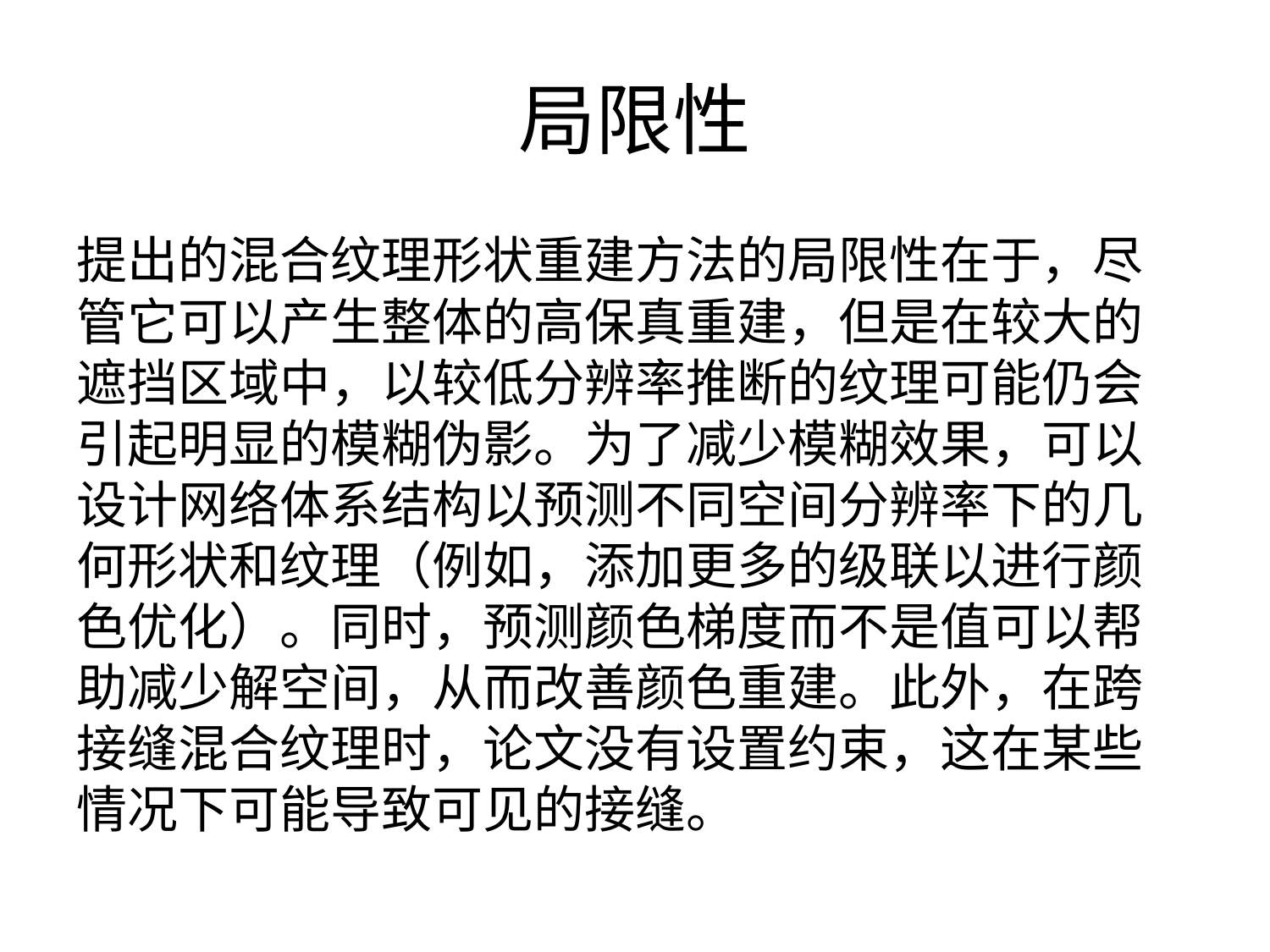

# 局限性
提出的混合纹理形状重建方法的局限性在于，尽管它可以产生整体的高保真重建，但是在较大的遮挡区域中，以较低分辨率推断的纹理可能仍会引起明显的模糊伪影。为了减少模糊效果，可以设计网络体系结构以预测不同空间分辨率下的几何形状和纹理（例如，添加更多的级联以进行颜色优化）。同时，预测颜色梯度而不是值可以帮助减少解空间，从而改善颜色重建。此外，在跨接缝混合纹理时，论文没有设置约束，这在某些情况下可能导致可见的接缝。